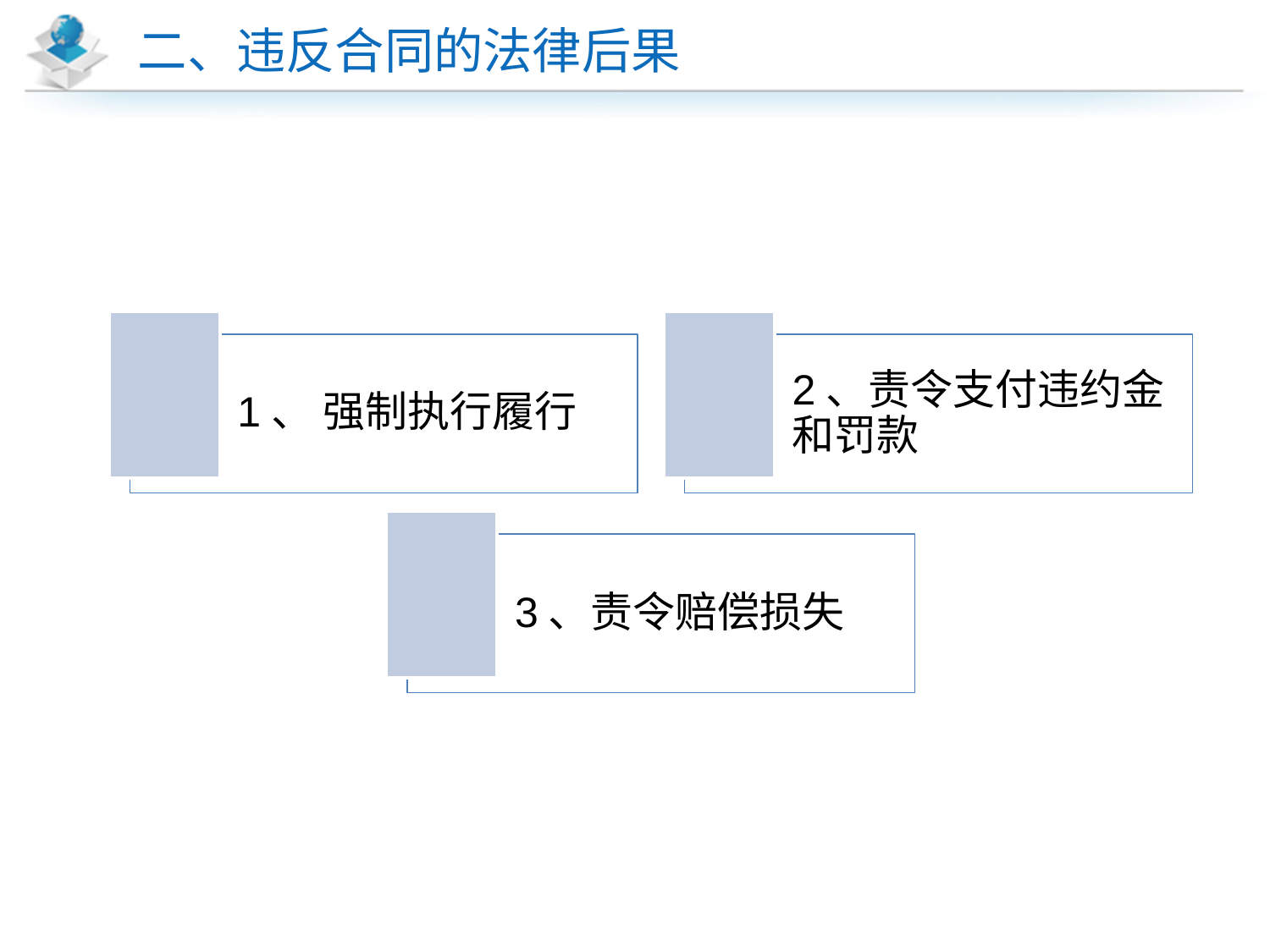

# 二、违反合同的法律后果
1、 强制执行履行
2、责令支付违约金和罚款
3、责令赔偿损失